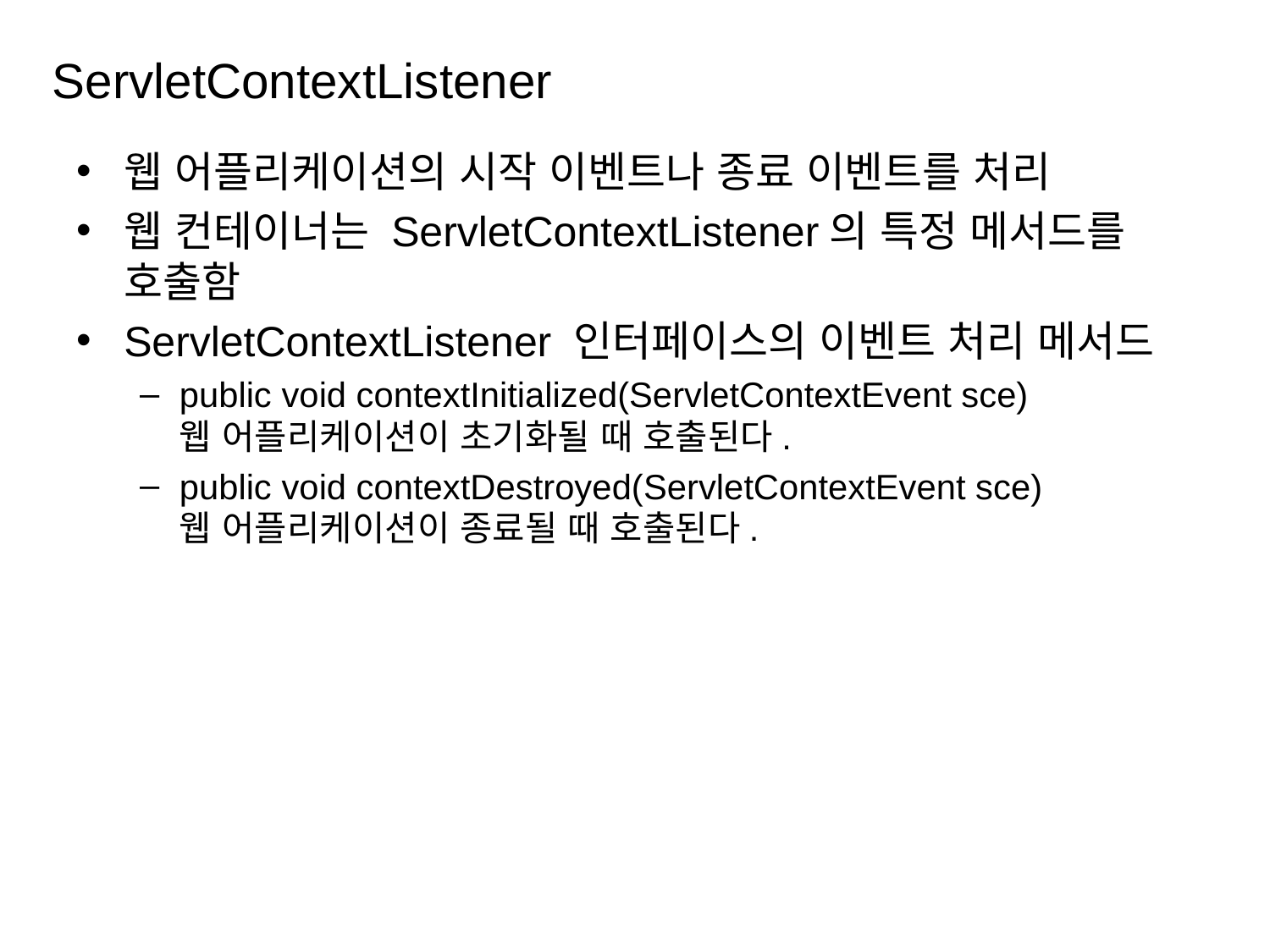

# ServletContextListener
웹 어플리케이션의 시작 이벤트나 종료 이벤트를 처리
웹 컨테이너는 ServletContextListener의 특정 메서드를 호출함
ServletContextListener 인터페이스의 이벤트 처리 메서드
public void contextInitialized(ServletContextEvent sce)
웹 어플리케이션이 초기화될 때 호출된다.
public void contextDestroyed(ServletContextEvent sce)
웹 어플리케이션이 종료될 때 호출된다.